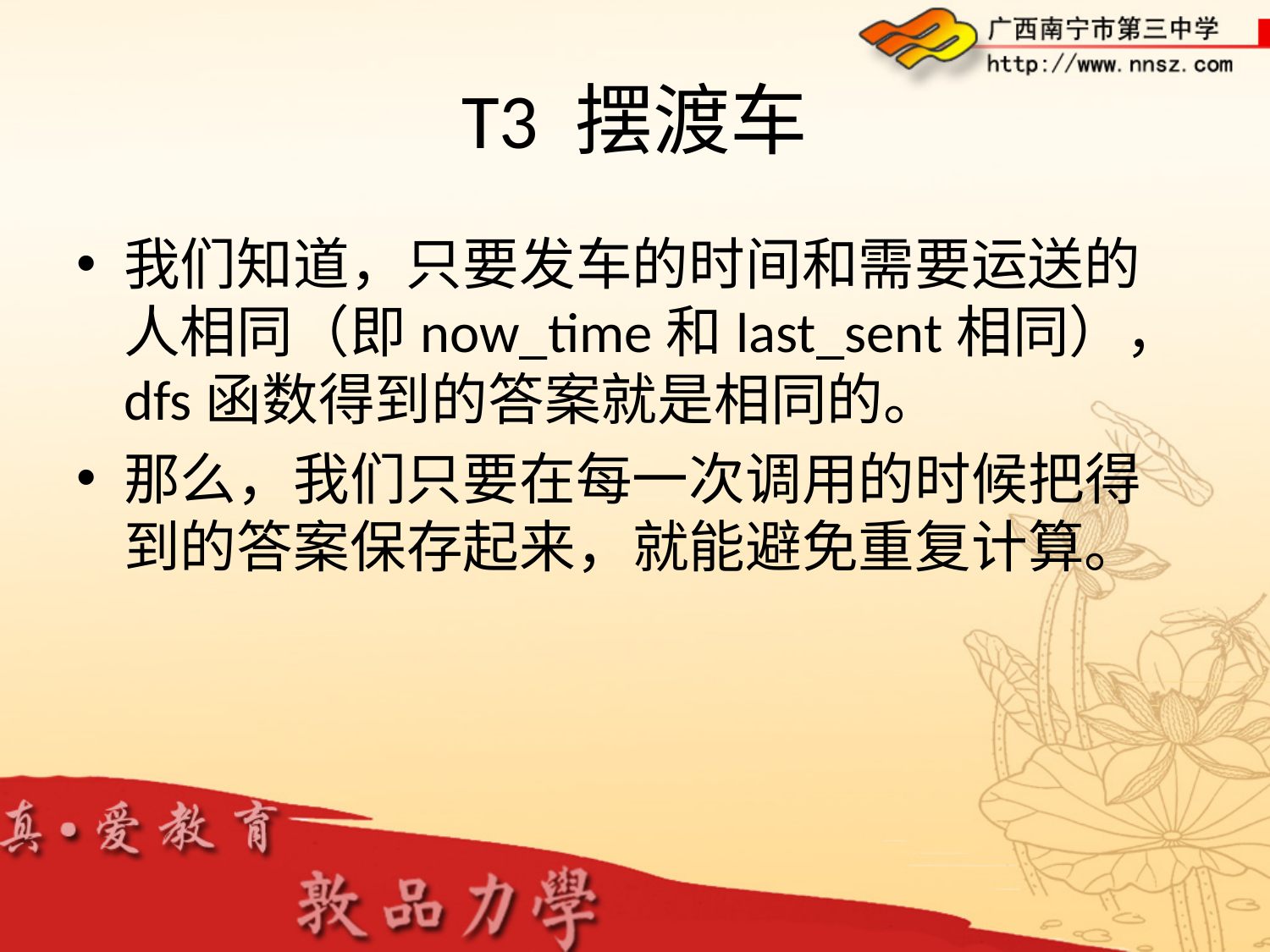

# T3 摆渡车
我们知道，只要发车的时间和需要运送的人相同（即now_time和last_sent相同），dfs函数得到的答案就是相同的。
那么，我们只要在每一次调用的时候把得到的答案保存起来，就能避免重复计算。